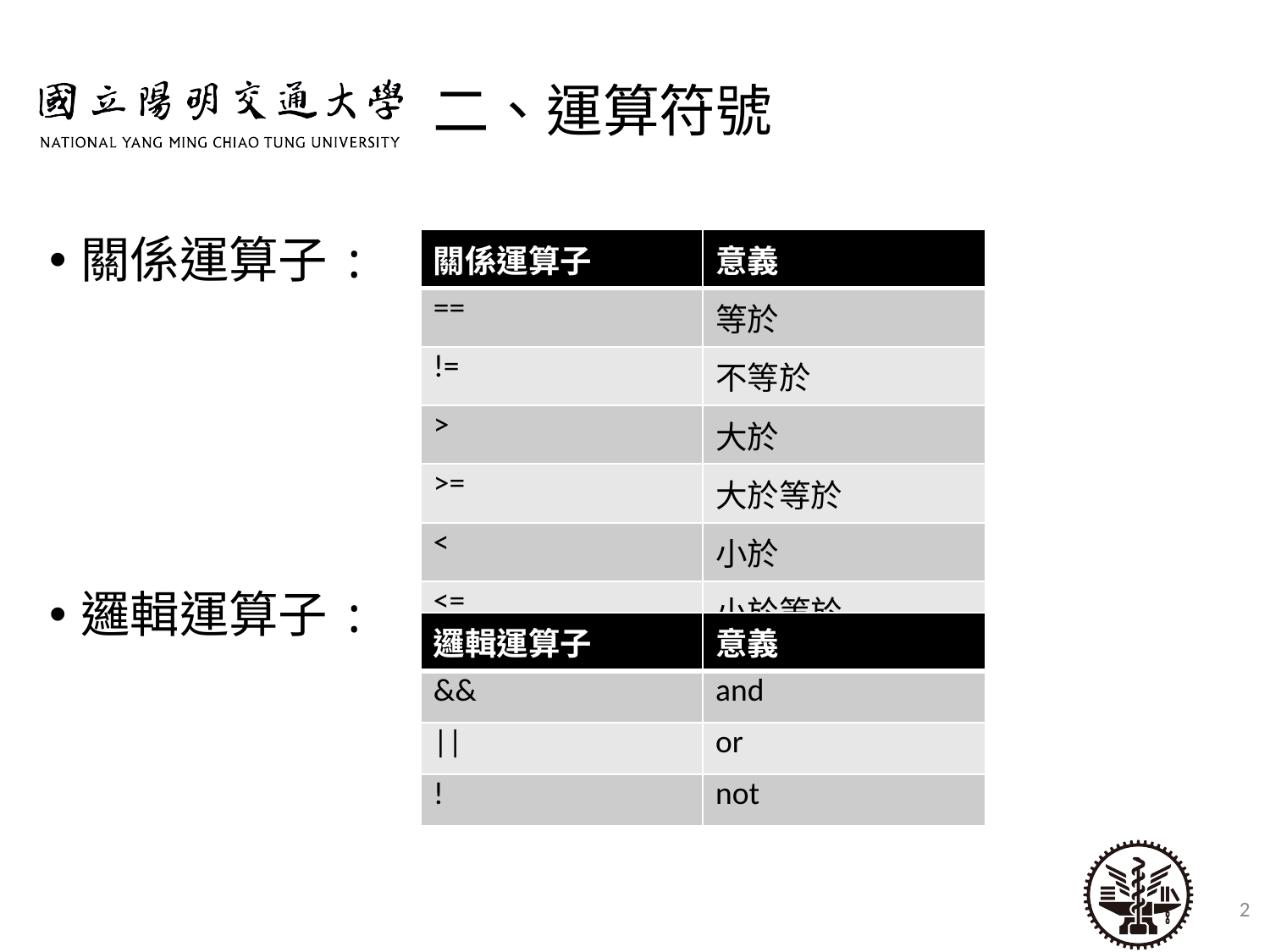

# 二、運算符號
關係運算子:

邏輯運算子:
| 關係運算子 | 意義 |
| --- | --- |
| == | 等於 |
| != | 不等於 |
| > | 大於 |
| >= | 大於等於 |
| < | 小於 |
| <= | 小於等於 |
| 邏輯運算子 | 意義 |
| --- | --- |
| && | and |
| || | or |
| ! | not |
2